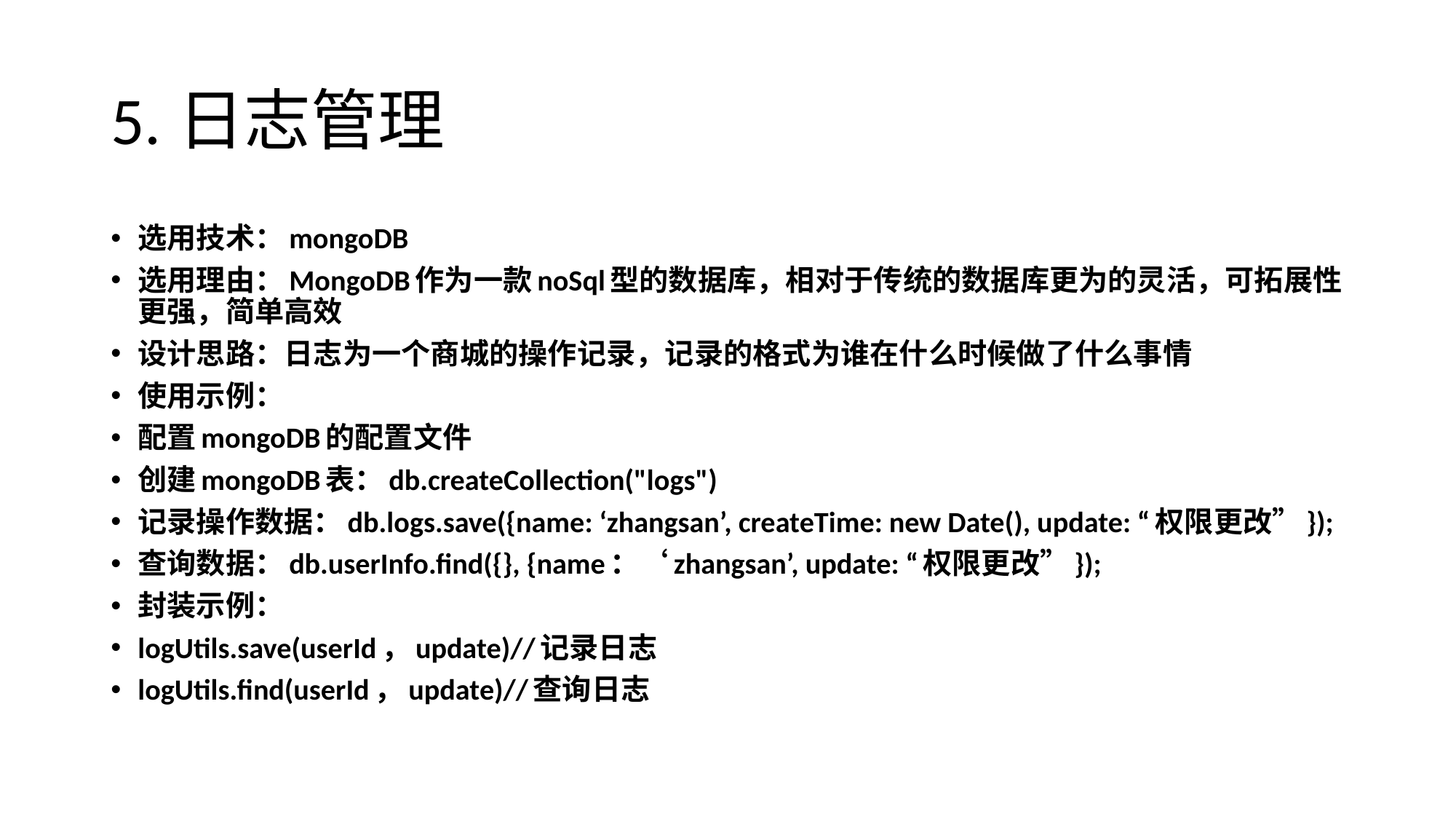

# 5.日志管理
选用技术：mongoDB
选用理由：MongoDB作为一款noSql型的数据库，相对于传统的数据库更为的灵活，可拓展性更强，简单高效
设计思路：日志为一个商城的操作记录，记录的格式为谁在什么时候做了什么事情
使用示例：
配置mongoDB的配置文件
创建mongoDB表：db.createCollection("logs")
记录操作数据：db.logs.save({name: ‘zhangsan’, createTime: new Date(), update: “权限更改”});
查询数据：db.userInfo.find({}, {name：‘zhangsan’, update: “权限更改”});
封装示例：
logUtils.save(userId，update)//记录日志
logUtils.find(userId，update)//查询日志